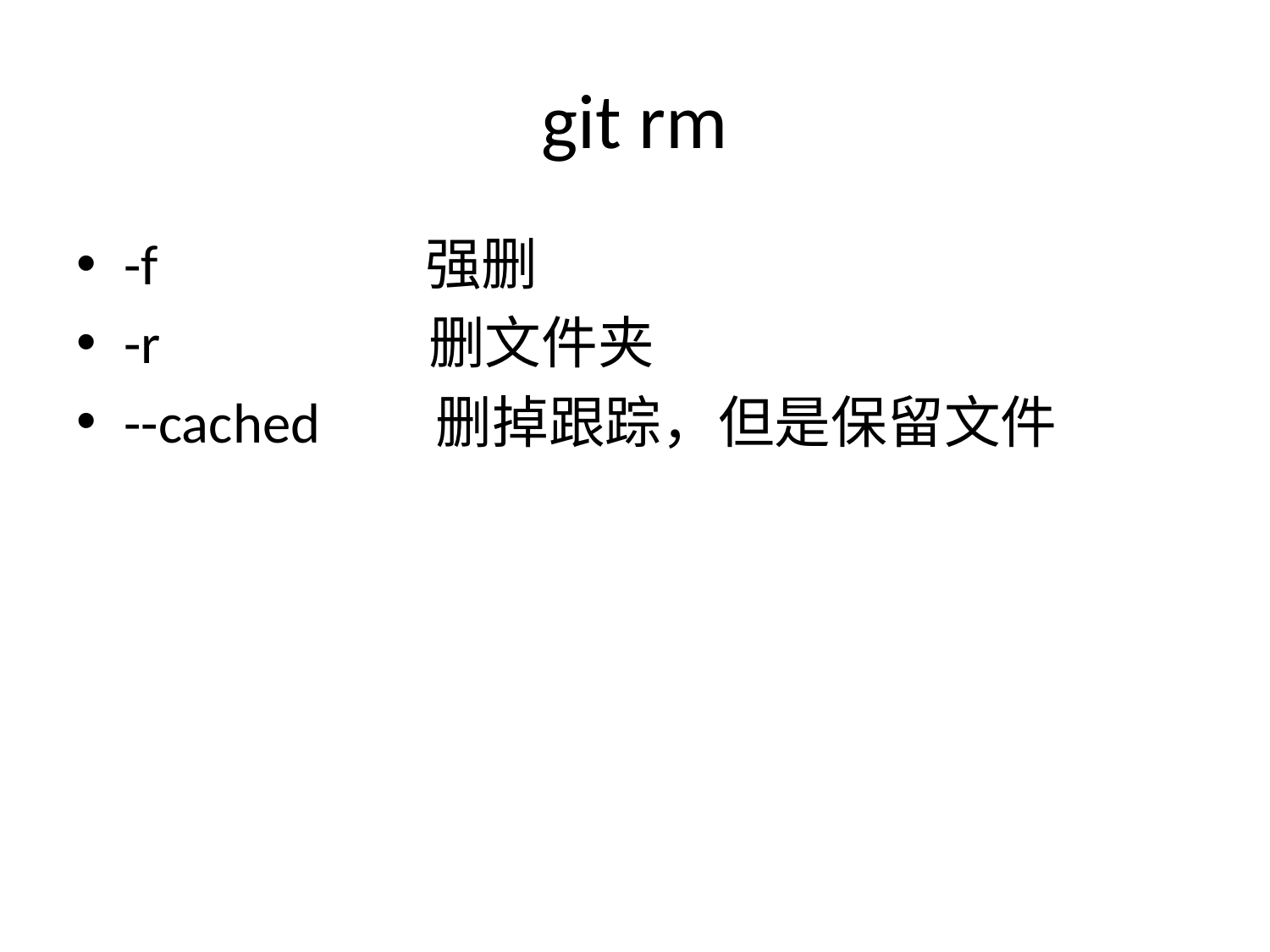

# git rm
-f                    强删
-r                    删文件夹
--cached        删掉跟踪，但是保留文件